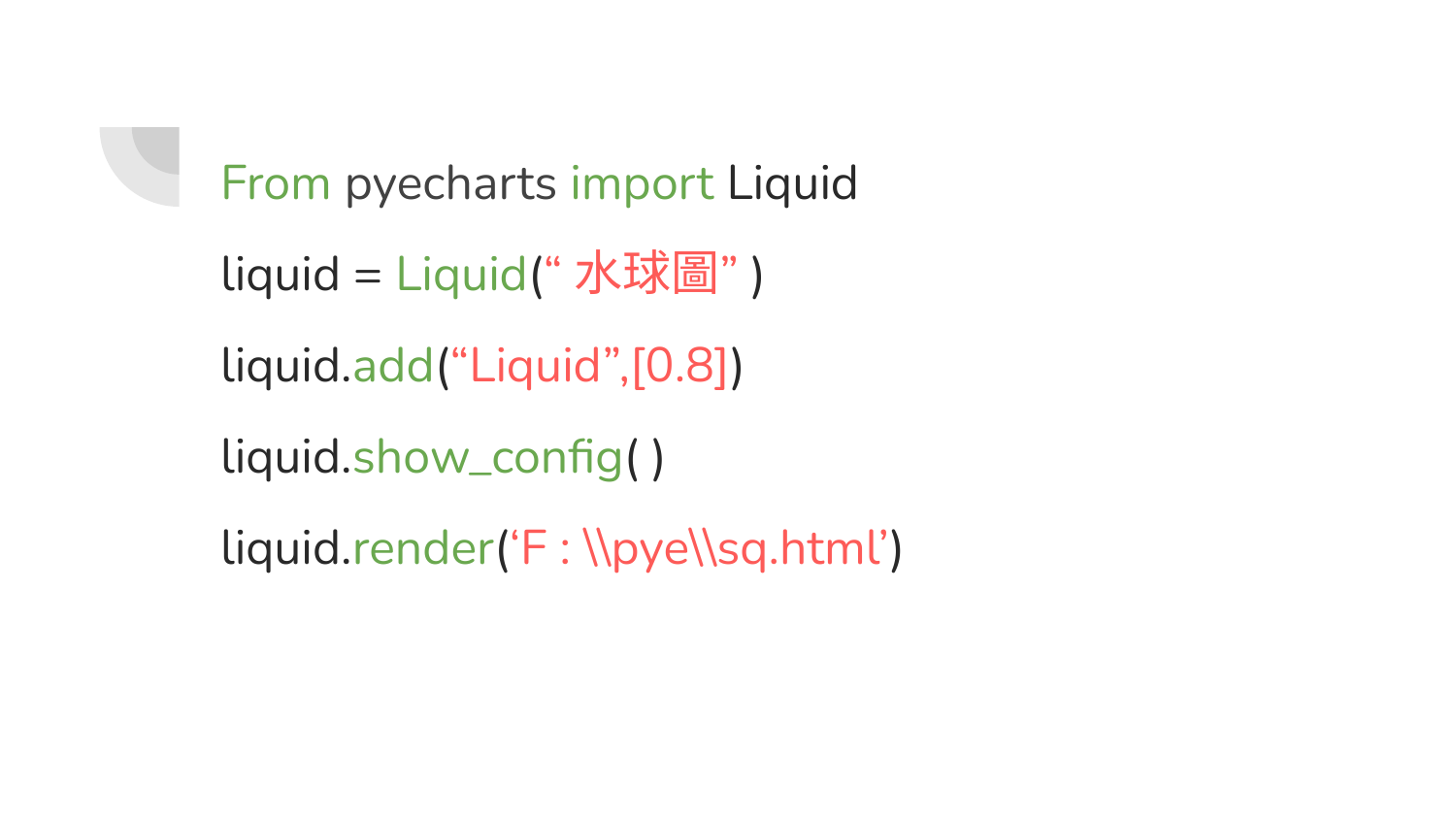

From pyecharts import Liquid
liquid = Liquid(“水球圖”)
liquid.add(“Liquid”,[0.8])
liquid.show_config( )
liquid.render(‘F : \\pye\\sq.html’)